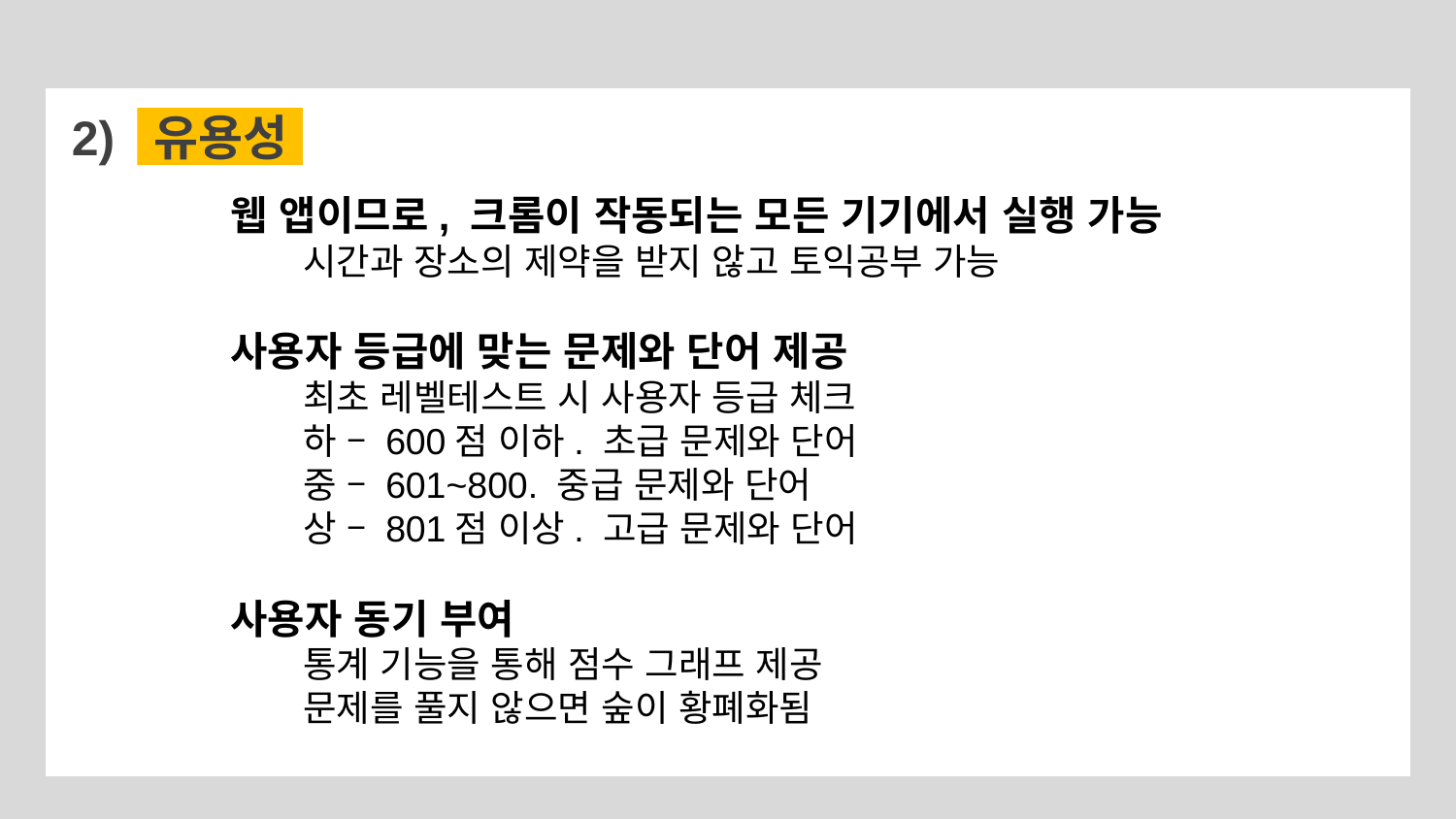

2)  유용성

웹 앱이므로, 크롬이 작동되는 모든 기기에서 실행 가능
시간과 장소의 제약을 받지 않고 토익공부 가능

사용자 등급에 맞는 문제와 단어 제공
최초 레벨테스트 시 사용자 등급 체크
하 – 600점 이하. 초급 문제와 단어
중 – 601~800. 중급 문제와 단어
상 – 801점 이상. 고급 문제와 단어

사용자 동기 부여
통계 기능을 통해 점수 그래프 제공
문제를 풀지 않으면 숲이 황폐화됨